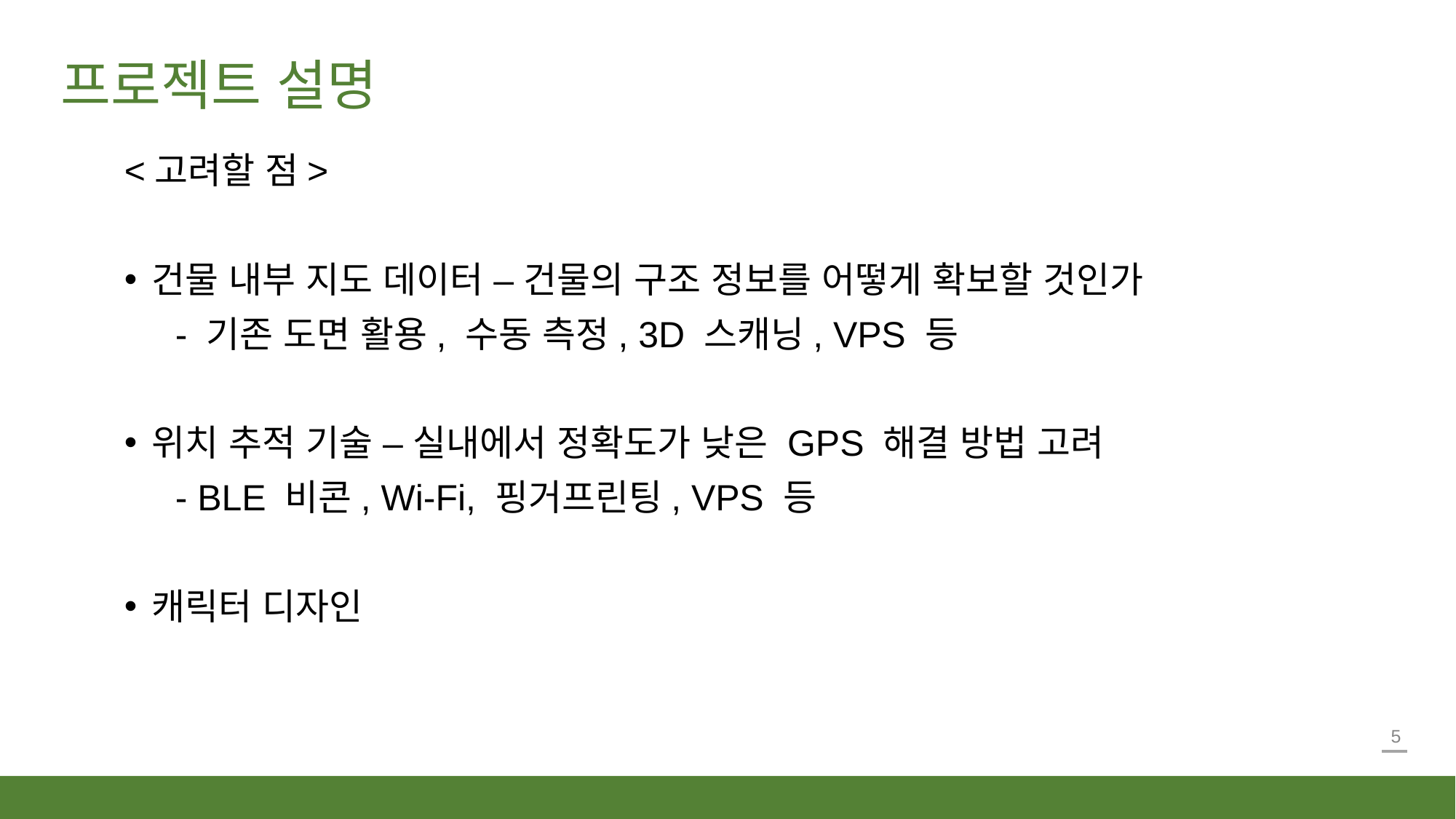

# 프로젝트 설명
<고려할 점>

건물 내부 지도 데이터 – 건물의 구조 정보를 어떻게 확보할 것인가
     - 기존 도면 활용, 수동 측정, 3D 스캐닝, VPS 등

위치 추적 기술 – 실내에서 정확도가 낮은 GPS 해결 방법 고려
     - BLE 비콘, Wi-Fi, 핑거프린팅, VPS 등

캐릭터 디자인